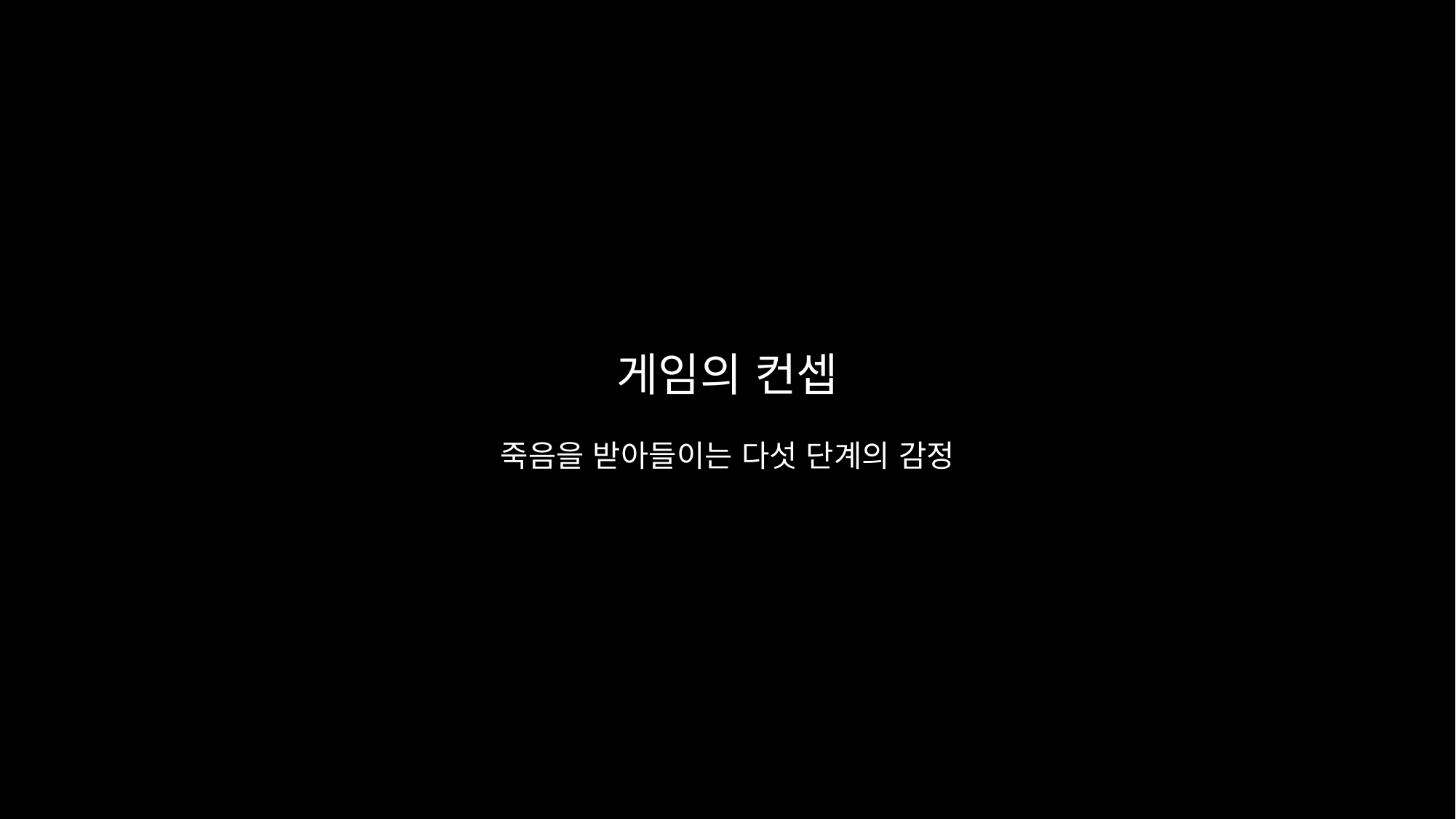

게임의 컨셉

죽음을 받아들이는 다섯 단계의 감정